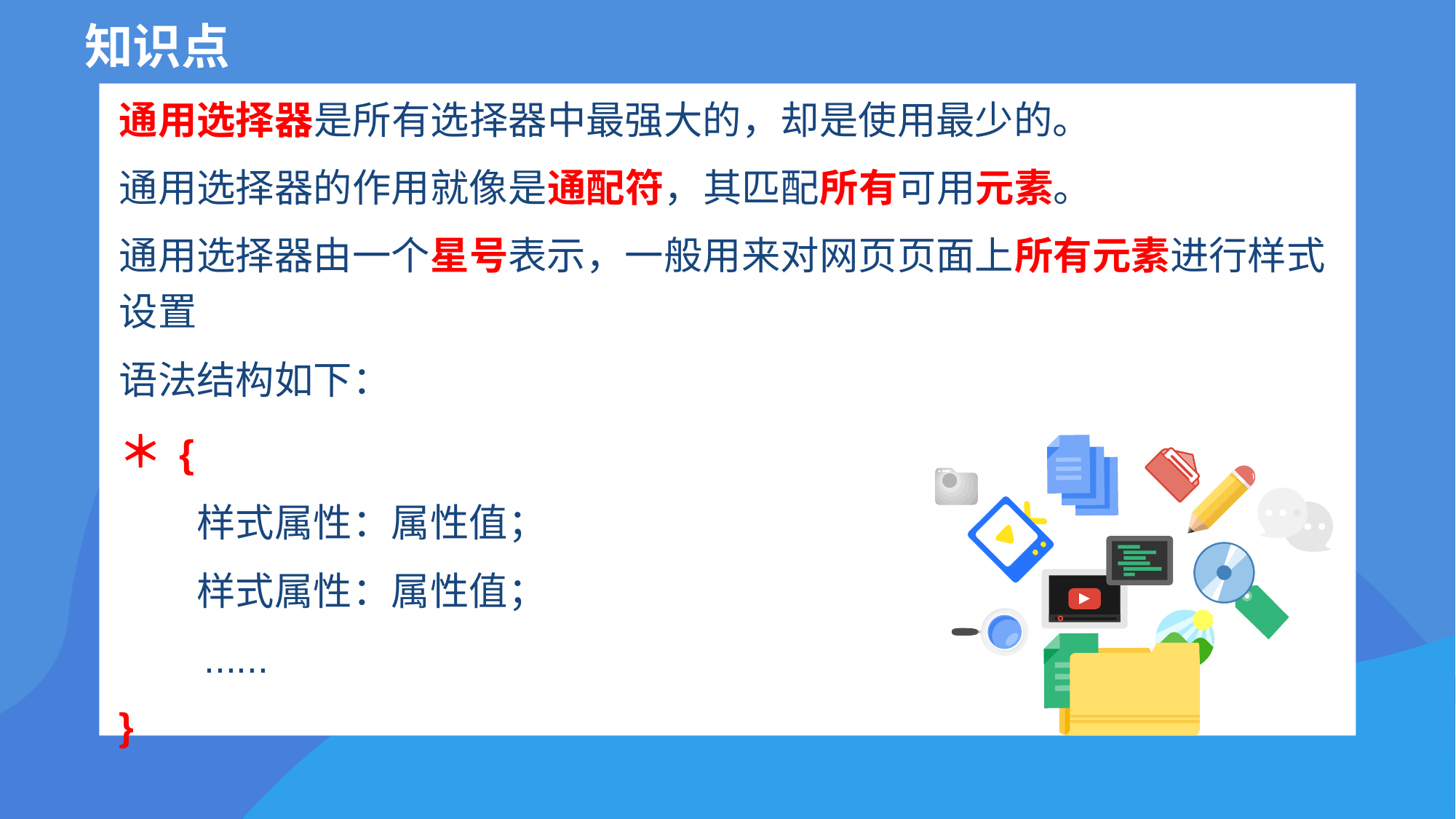

知识点
通用选择器是所有选择器中最强大的，却是使用最少的。
通用选择器的作用就像是通配符，其匹配所有可用元素。
通用选择器由一个星号表示，一般用来对网页页面上所有元素进行样式设置
语法结构如下：
＊ {
　　样式属性：属性值；
　　样式属性：属性值；
　　......
}